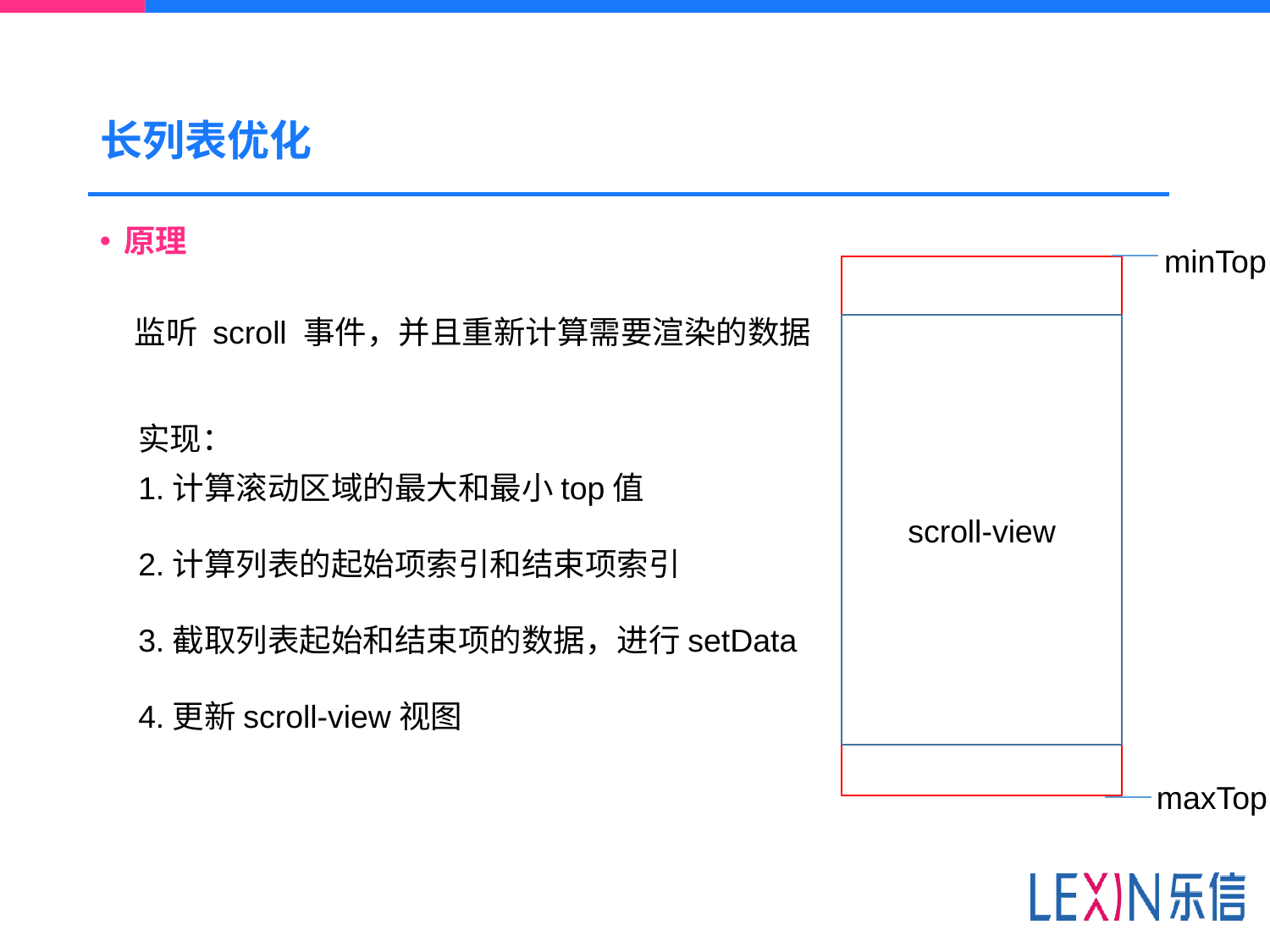

# 长列表优化
原理
minTop

监听 scroll 事件，并且重新计算需要渲染的数据
scroll-view
实现：
1.计算滚动区域的最大和最小top值

2.计算列表的起始项索引和结束项索引

3.截取列表起始和结束项的数据，进行setData

4.更新scroll-view视图
maxTop